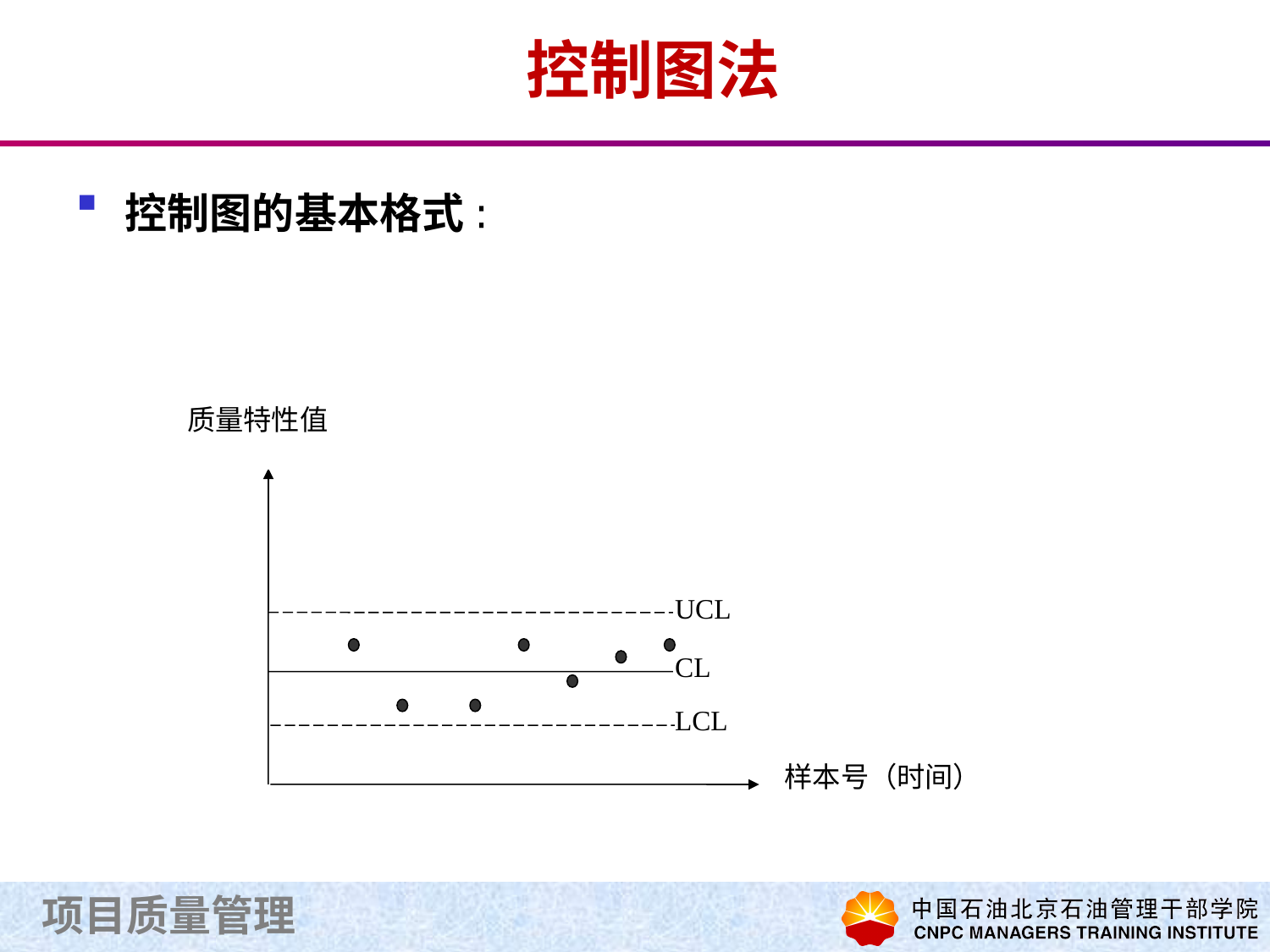

# 控制图法
控制图的基本格式:
质量特性值

UCL

CL

LCL

样本号（时间）